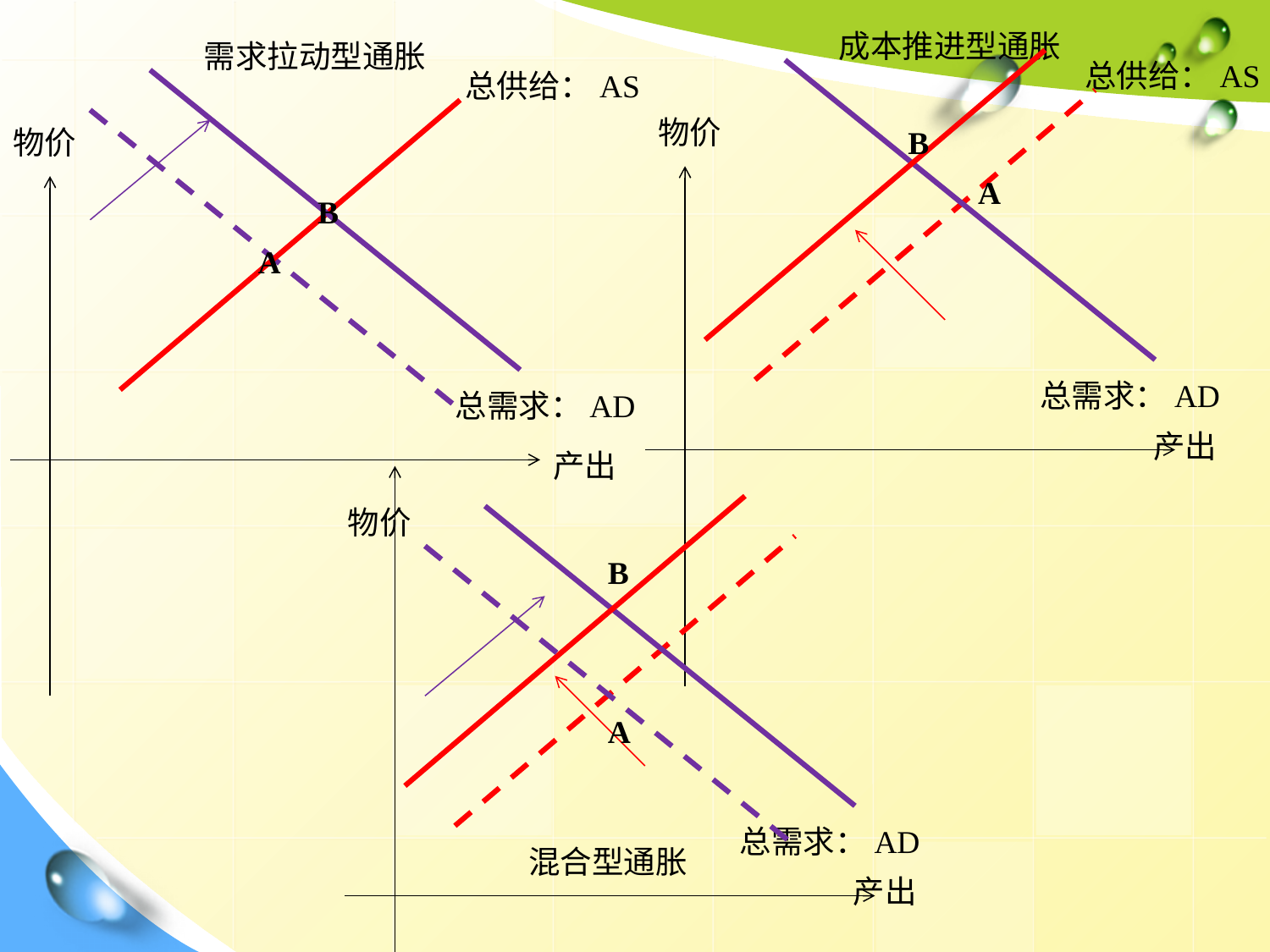

成本推进型通胀
需求拉动型通胀
总供给：AS
总供给：AS
物价
物价
B
A
B
A
总需求：AD
总需求：AD
产出
产出
物价
B
A
总需求：AD
混合型通胀
产出